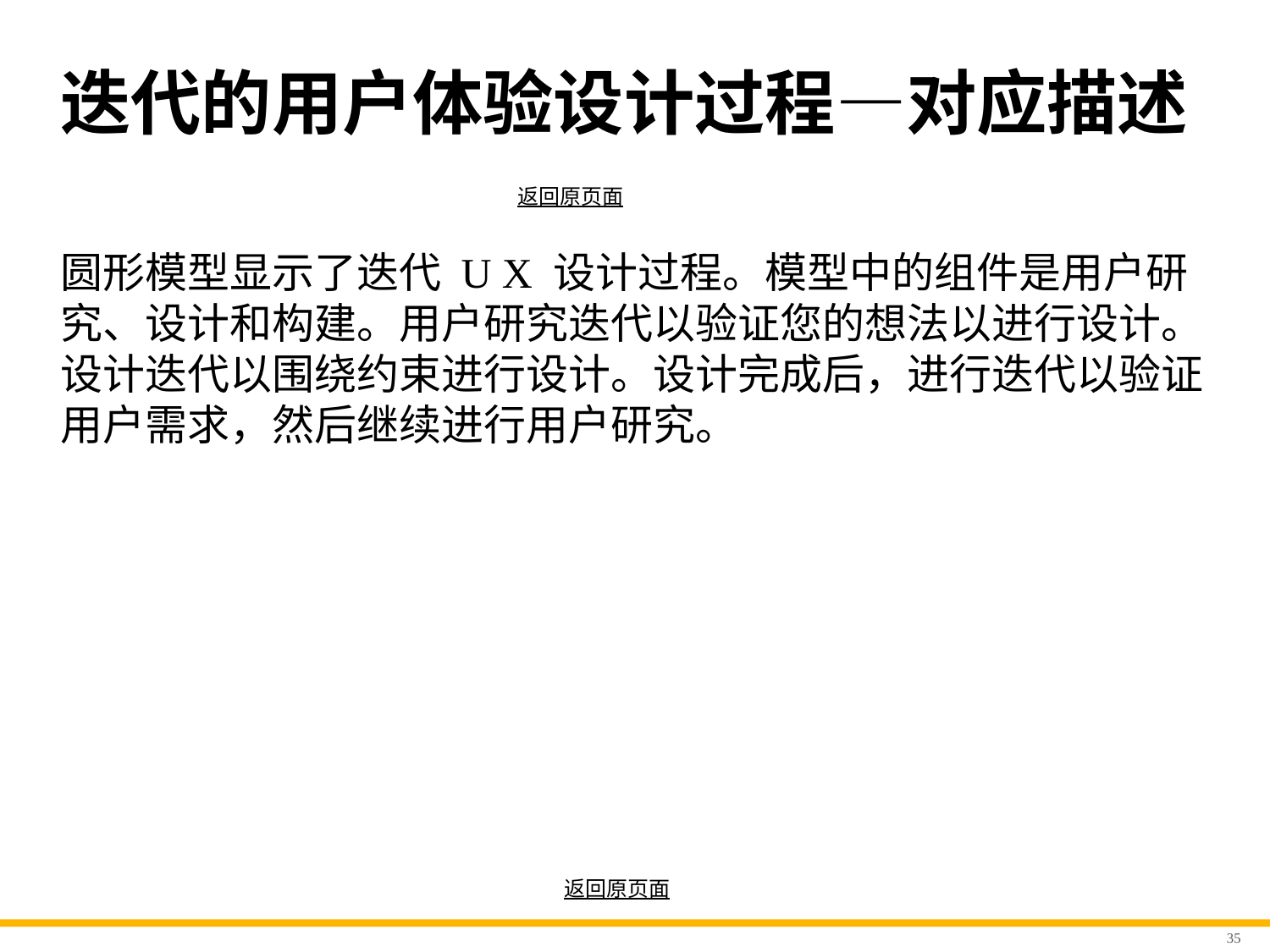

# 迭代的用户体验设计过程—对应描述
返回原页面
圆形模型显示了迭代 U X 设计过程。模型中的组件是用户研究、设计和构建。用户研究迭代以验证您的想法以进行设计。 设计迭代以围绕约束进行设计。设计完成后，进行迭代以验证用户需求，然后继续进行用户研究。
返回原页面
35